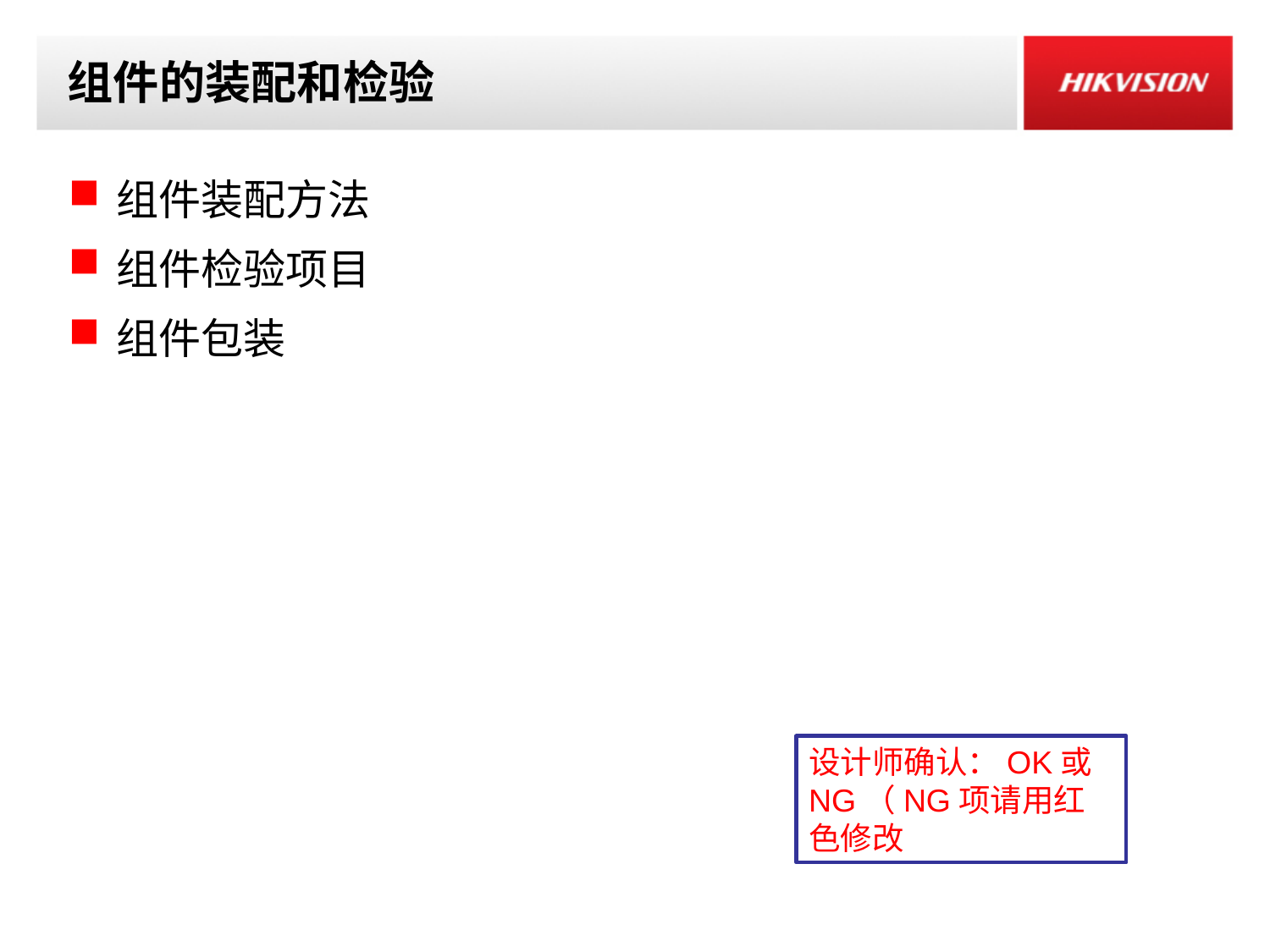

# 组件的装配和检验
组件装配方法
组件检验项目
组件包装

设计师确认：OK或NG（NG项请用红色修改